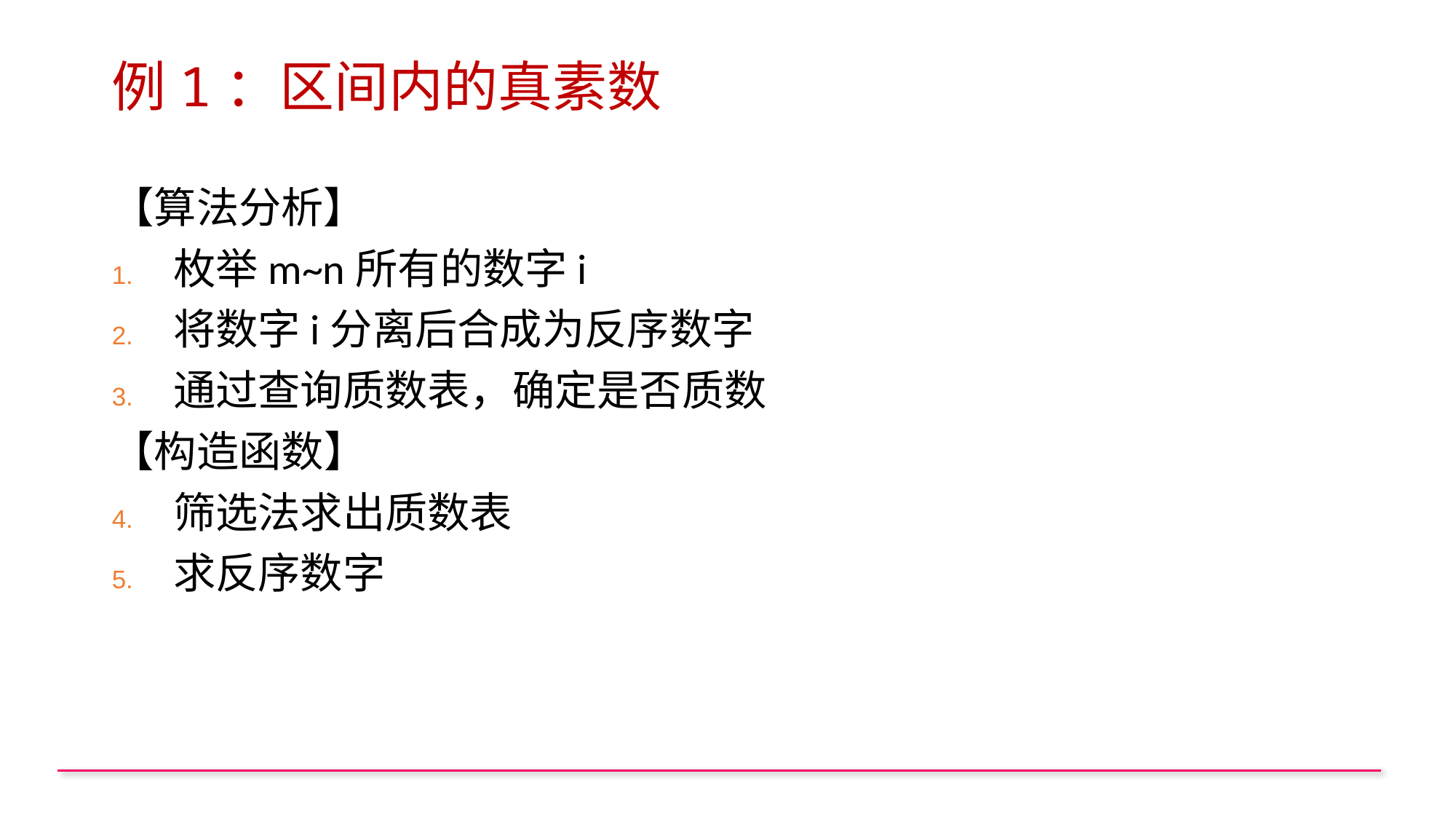

# 例1：区间内的真素数
【算法分析】
枚举m~n所有的数字i
将数字i分离后合成为反序数字
通过查询质数表，确定是否质数
【构造函数】
筛选法求出质数表
求反序数字